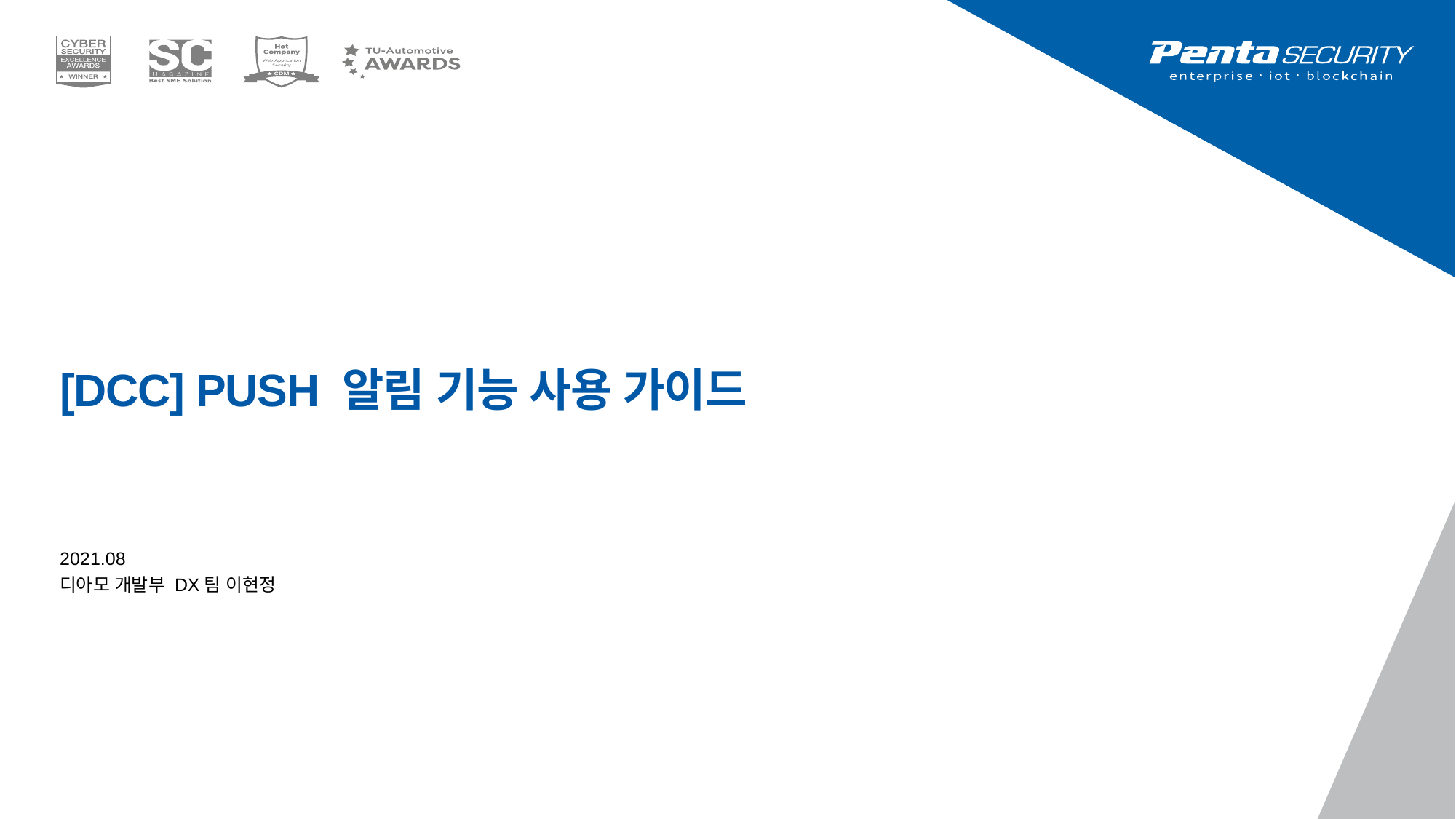

# [DCC] PUSH 알림 기능 사용 가이드
2021.08
디아모 개발부 DX팀 이현정